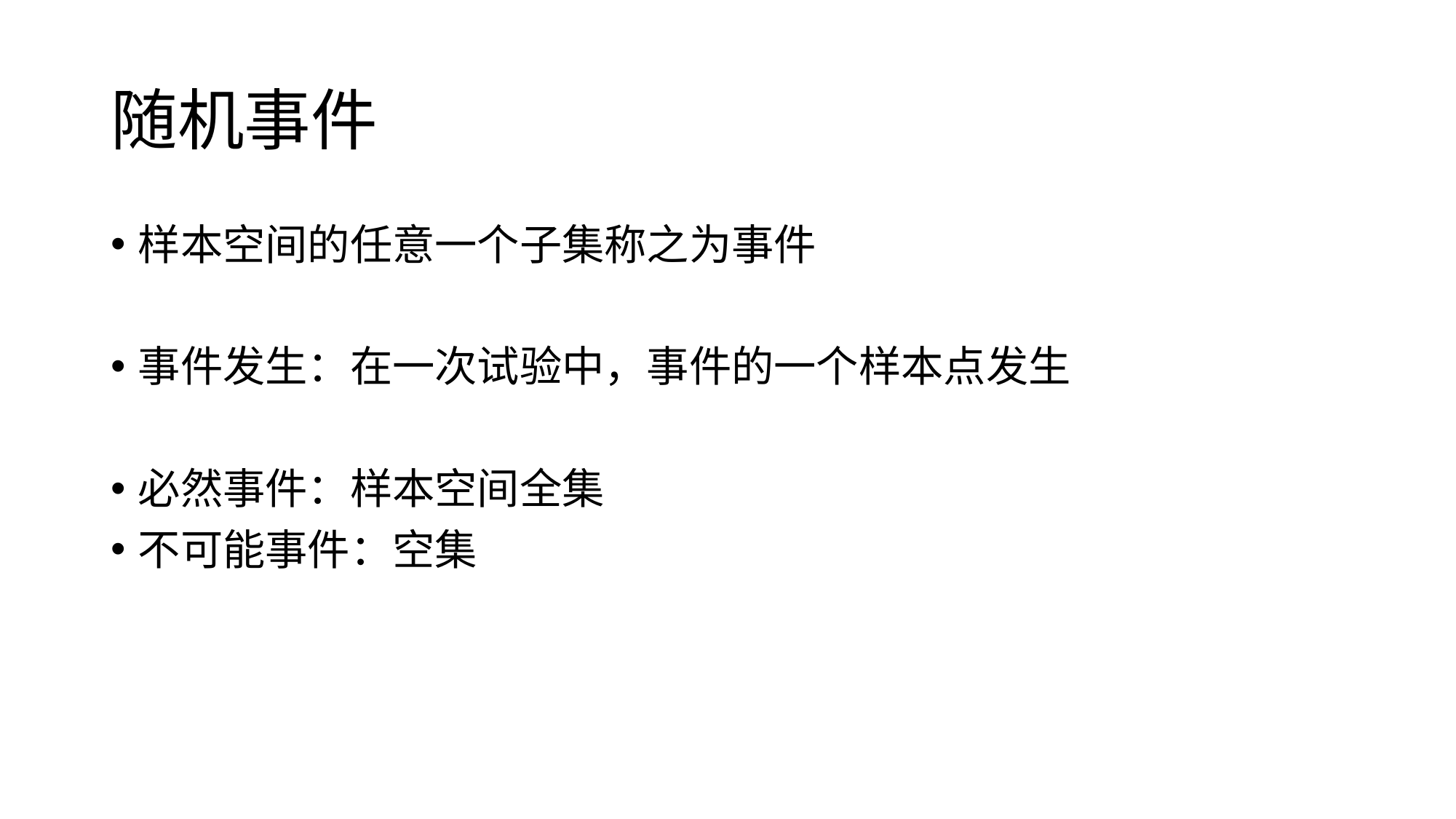

# 随机事件
样本空间的任意一个子集称之为事件

事件发生：在一次试验中，事件的一个样本点发生

必然事件：样本空间全集
不可能事件：空集